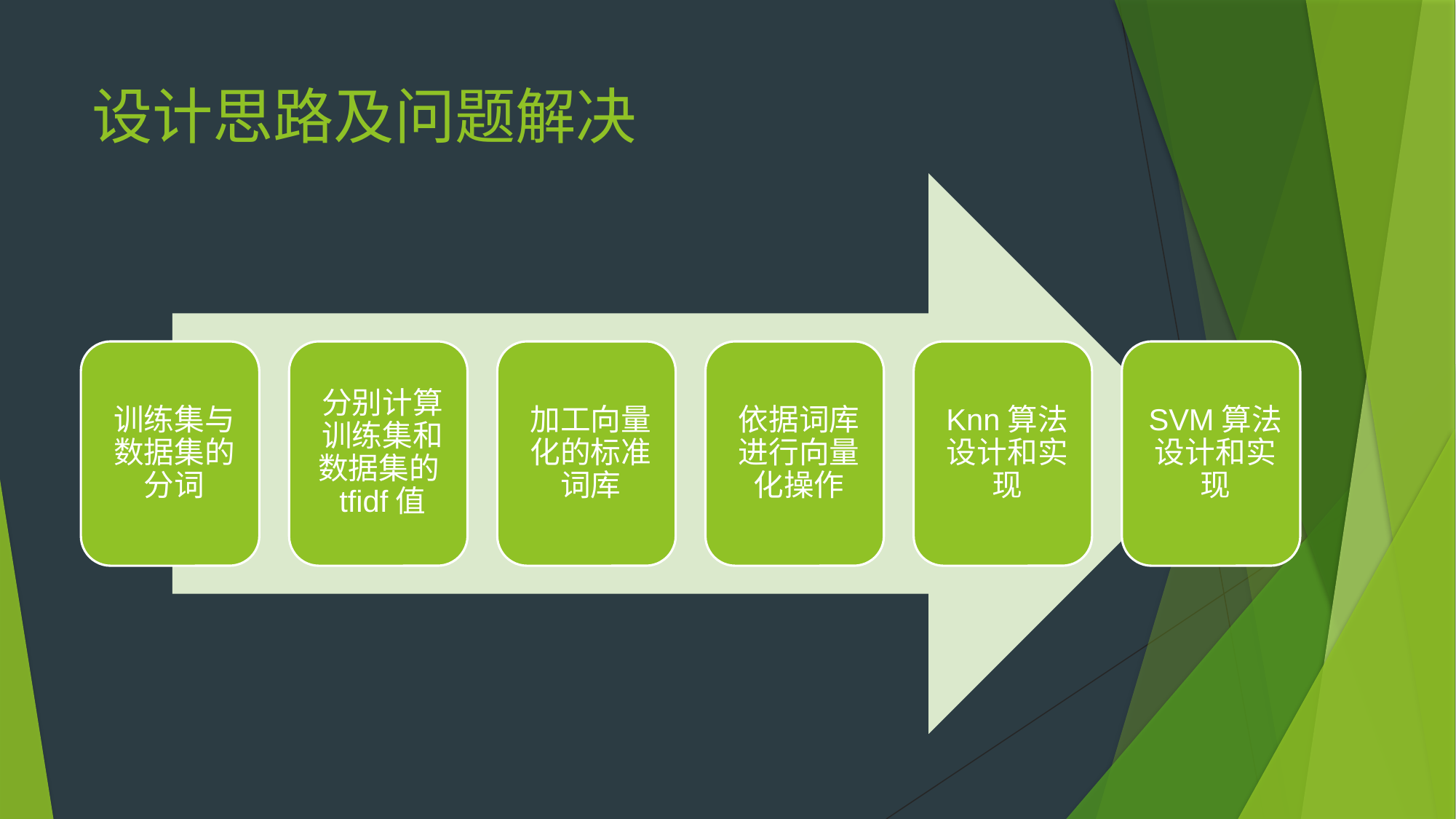

# 设计思路及问题解决
训练集与数据集的分词
分别计算训练集和数据集的tfidf值
加工向量化的标准词库
依据词库进行向量化操作
Knn算法设计和实现
SVM算法设计和实现